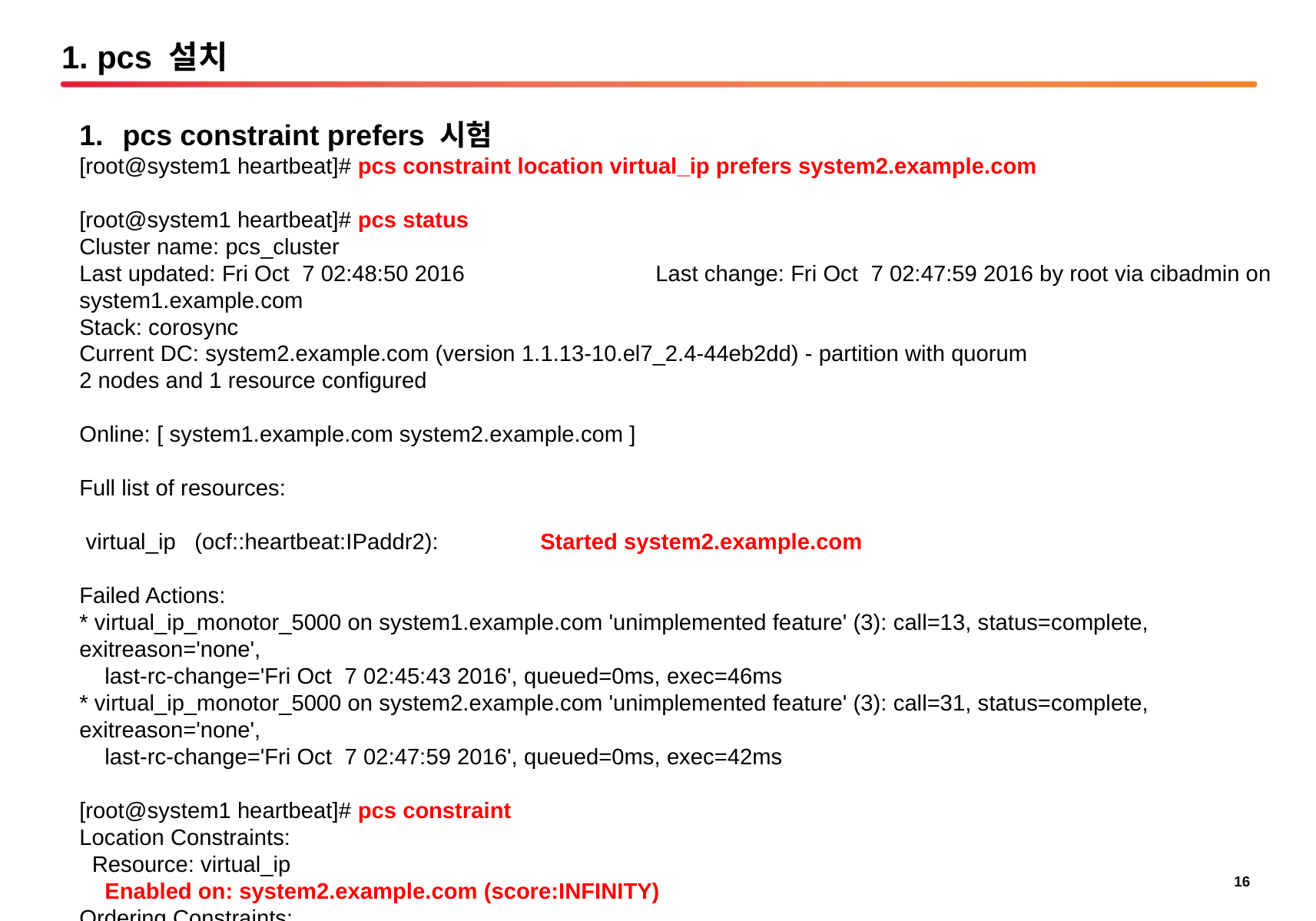

# 1. pcs 설치
pcs constraint prefers 시험
[root@system1 heartbeat]# pcs constraint location virtual_ip prefers system2.example.com

[root@system1 heartbeat]# pcs status
Cluster name: pcs_cluster
Last updated: Fri Oct  7 02:48:50 2016		Last change: Fri Oct  7 02:47:59 2016 by root via cibadmin on system1.example.com
Stack: corosync
Current DC: system2.example.com (version 1.1.13-10.el7_2.4-44eb2dd) - partition with quorum
2 nodes and 1 resource configured

Online: [ system1.example.com system2.example.com ]

Full list of resources:

 virtual_ip	(ocf::heartbeat:IPaddr2):	Started system2.example.com

Failed Actions:
* virtual_ip_monotor_5000 on system1.example.com 'unimplemented feature' (3): call=13, status=complete, exitreason='none',
    last-rc-change='Fri Oct  7 02:45:43 2016', queued=0ms, exec=46ms
* virtual_ip_monotor_5000 on system2.example.com 'unimplemented feature' (3): call=31, status=complete, exitreason='none',
    last-rc-change='Fri Oct  7 02:47:59 2016', queued=0ms, exec=42ms

[root@system1 heartbeat]# pcs constraint
Location Constraints:
  Resource: virtual_ip
    Enabled on: system2.example.com (score:INFINITY)
Ordering Constraints:
Colocation Constraints: